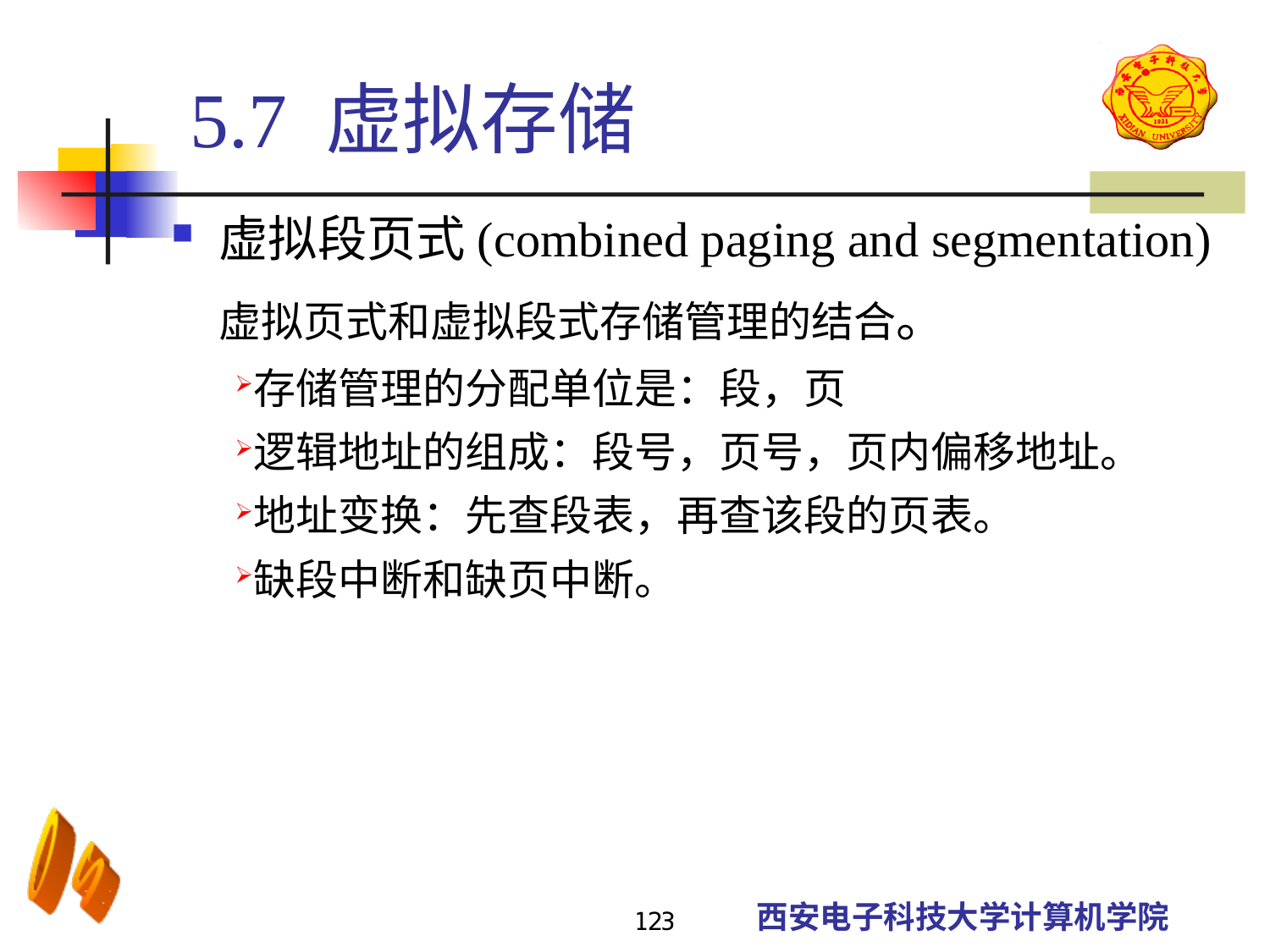

5.7 虚拟存储
虚拟段页式(combined paging and segmentation)
	虚拟页式和虚拟段式存储管理的结合。
存储管理的分配单位是：段，页
逻辑地址的组成：段号，页号，页内偏移地址。
地址变换：先查段表，再查该段的页表。
缺段中断和缺页中断。
123